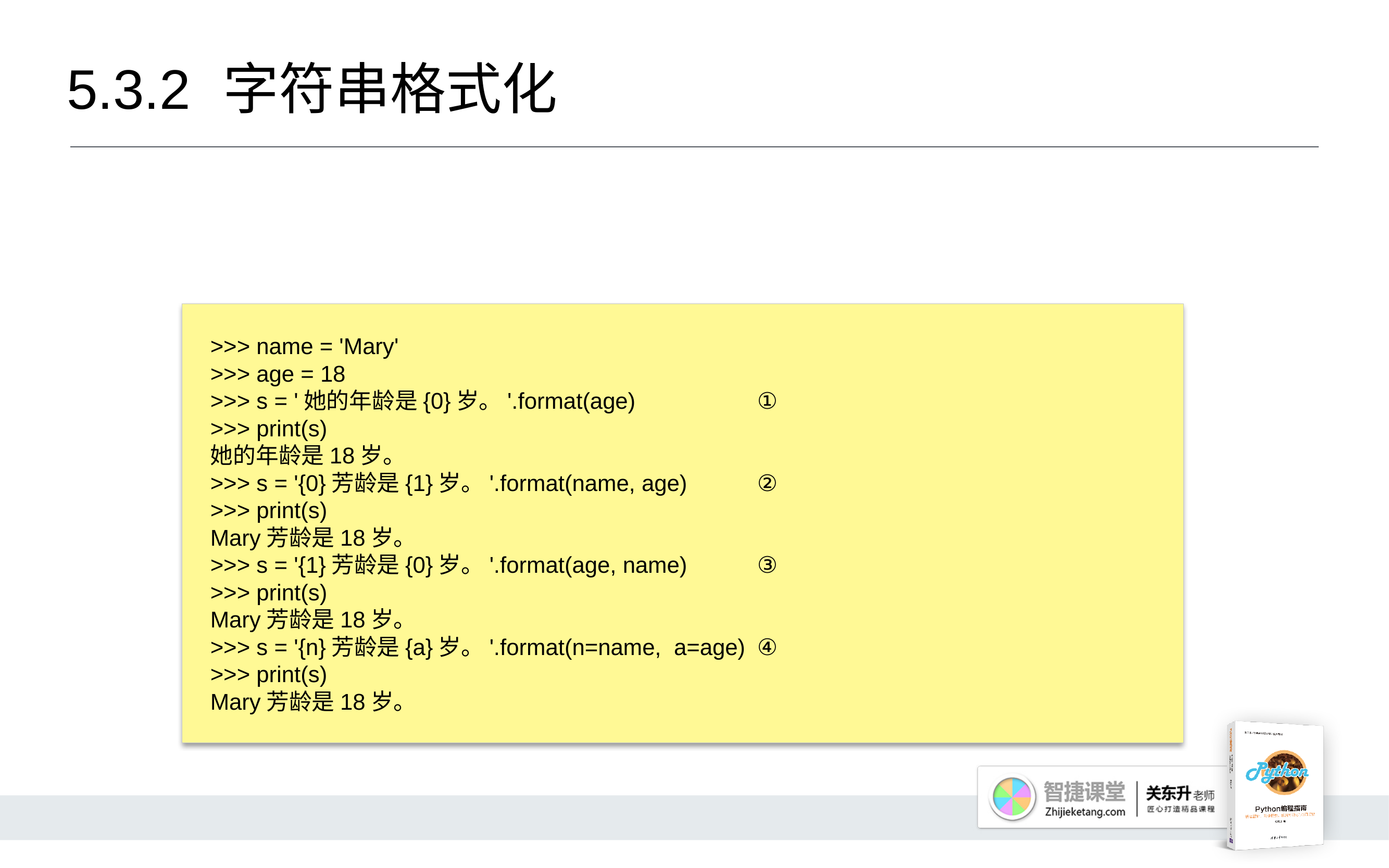

# 5.3.2 	字符串格式化
>>> name = 'Mary'
>>> age = 18
>>> s = '她的年龄是{0}岁。'.format(age)		①
>>> print(s)
她的年龄是18岁。
>>> s = '{0}芳龄是{1}岁。'.format(name, age)	②
>>> print(s)
Mary芳龄是18岁。
>>> s = '{1}芳龄是{0}岁。'.format(age, name)	③
>>> print(s)
Mary芳龄是18岁。
>>> s = '{n}芳龄是{a}岁。'.format(n=name,  a=age)	④
>>> print(s)
Mary芳龄是18岁。